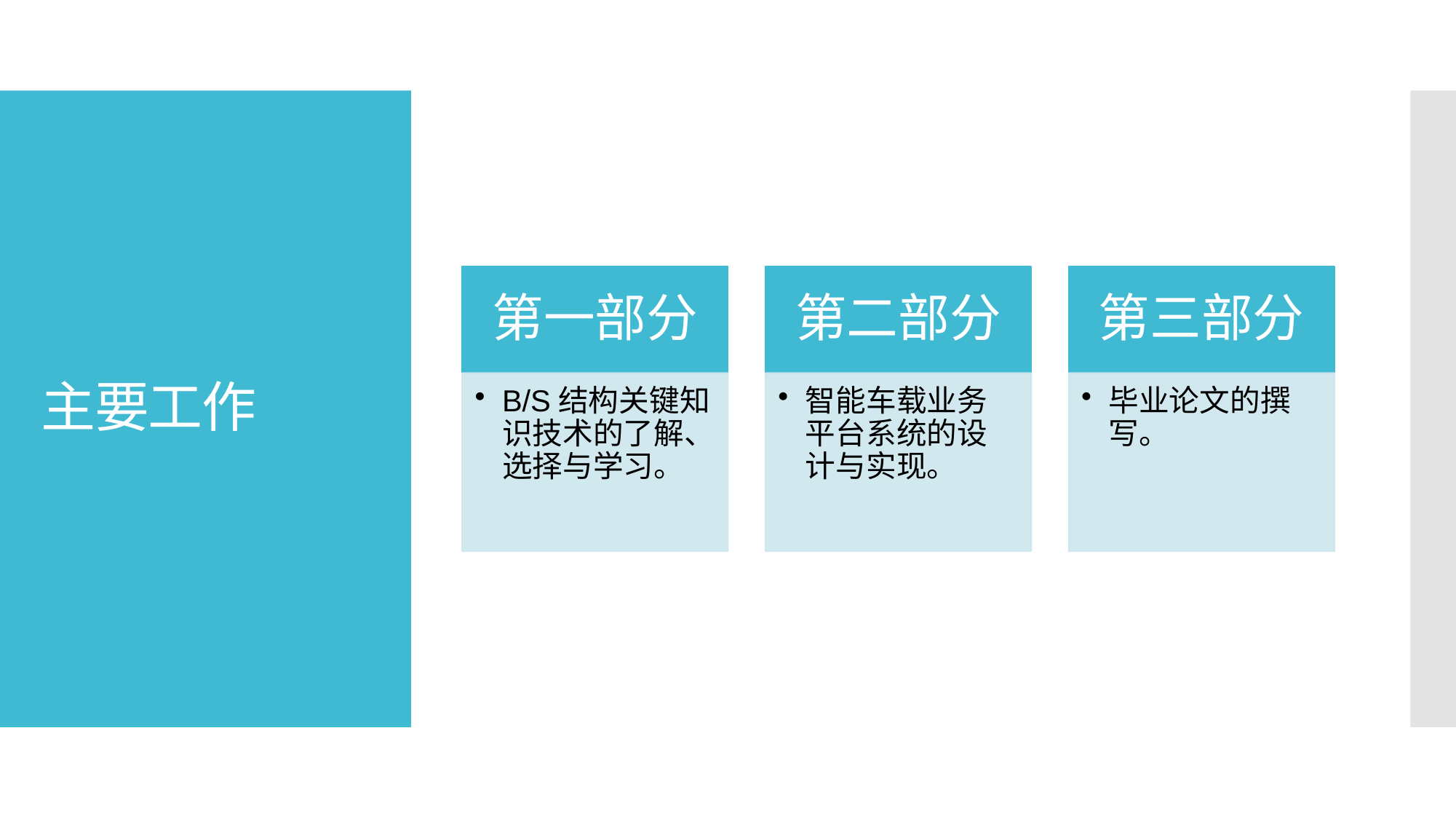

第一部分
B/S结构关键知识技术的了解、选择与学习。
第二部分
智能车载业务平台系统的设计与实现。
第三部分
毕业论文的撰写。
# 主要工作